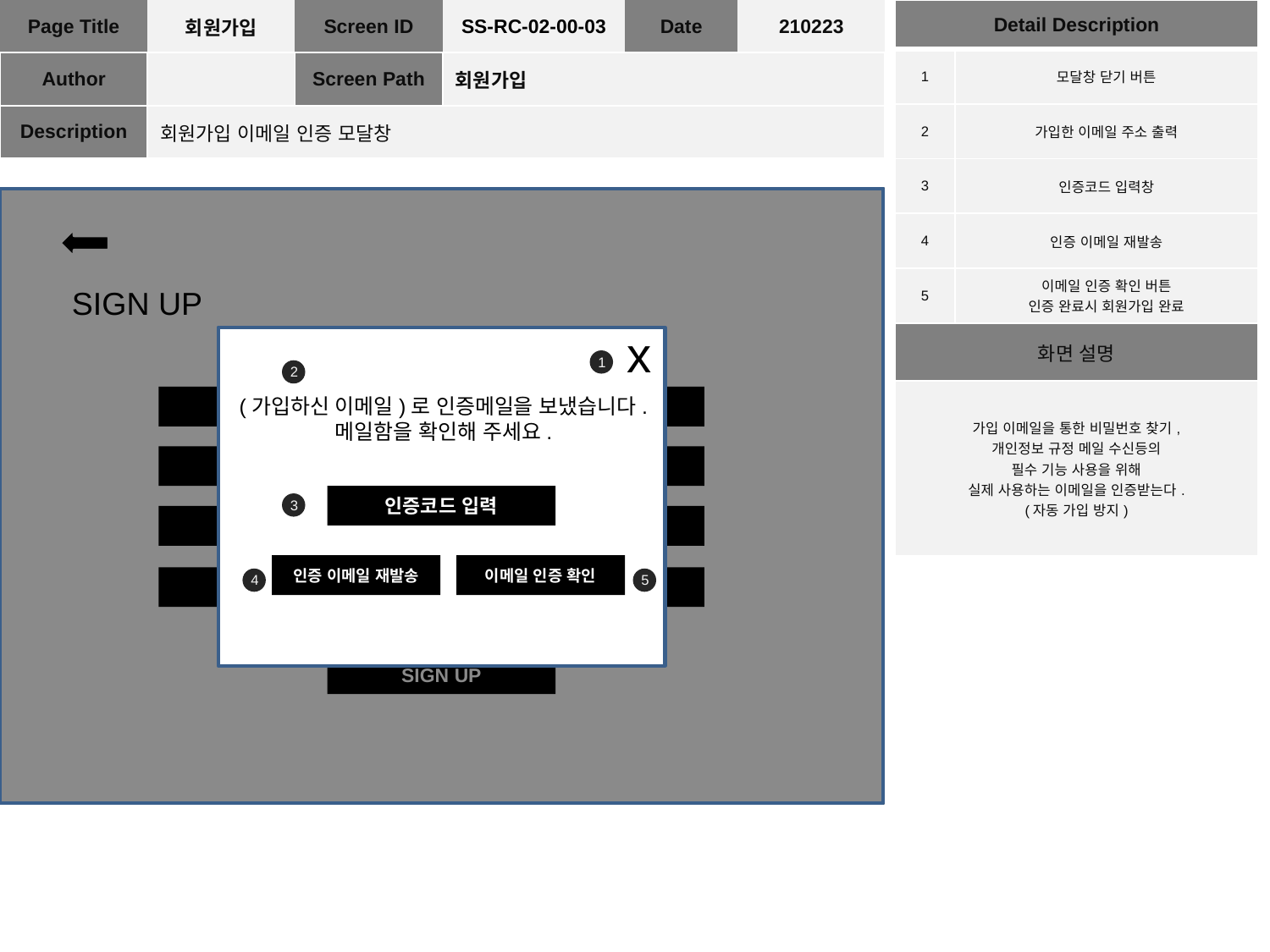

| Page Title | 회원가입 | Screen ID | SS-RC-02-00-03 | Date | 210223 |
| --- | --- | --- | --- | --- | --- |
| Author |  | Screen Path | 회원가입 |  |  |
| Description | 회원가입 이메일 인증 모달창 |  |  |  |  |
| Detail Description |  |
| --- | --- |
| 1 | 모달창 닫기 버튼 |
| 2 | 가입한 이메일 주소 출력 |
| 3 | 인증코드 입력창 |
| 4 | 인증 이메일 재발송 |
| 5 | 이메일 인증 확인 버튼 인증 완료시 회원가입 완료 |
| 화면 설명 |  |
| 가입 이메일을 통한 비밀번호 찾기, 개인정보 규정 메일 수신등의 필수 기능 사용을 위해 실제 사용하는 이메일을 인증받는다. (자동 가입 방지) |  |
1

2

3

SIGN UP
4

x

1

2

5

이메일 주소
(가입하신 이메일)로 인증메일을 보냈습니다.
메일함을 확인해 주세요.
이름
6

닉네임
전화번호
7

인증코드 입력
3

비밀번호
생년월일
8

인증 이메일 재발송
이메일 인증 확인
4

5

비밀번호 확인
학급
9

10

SIGN UP